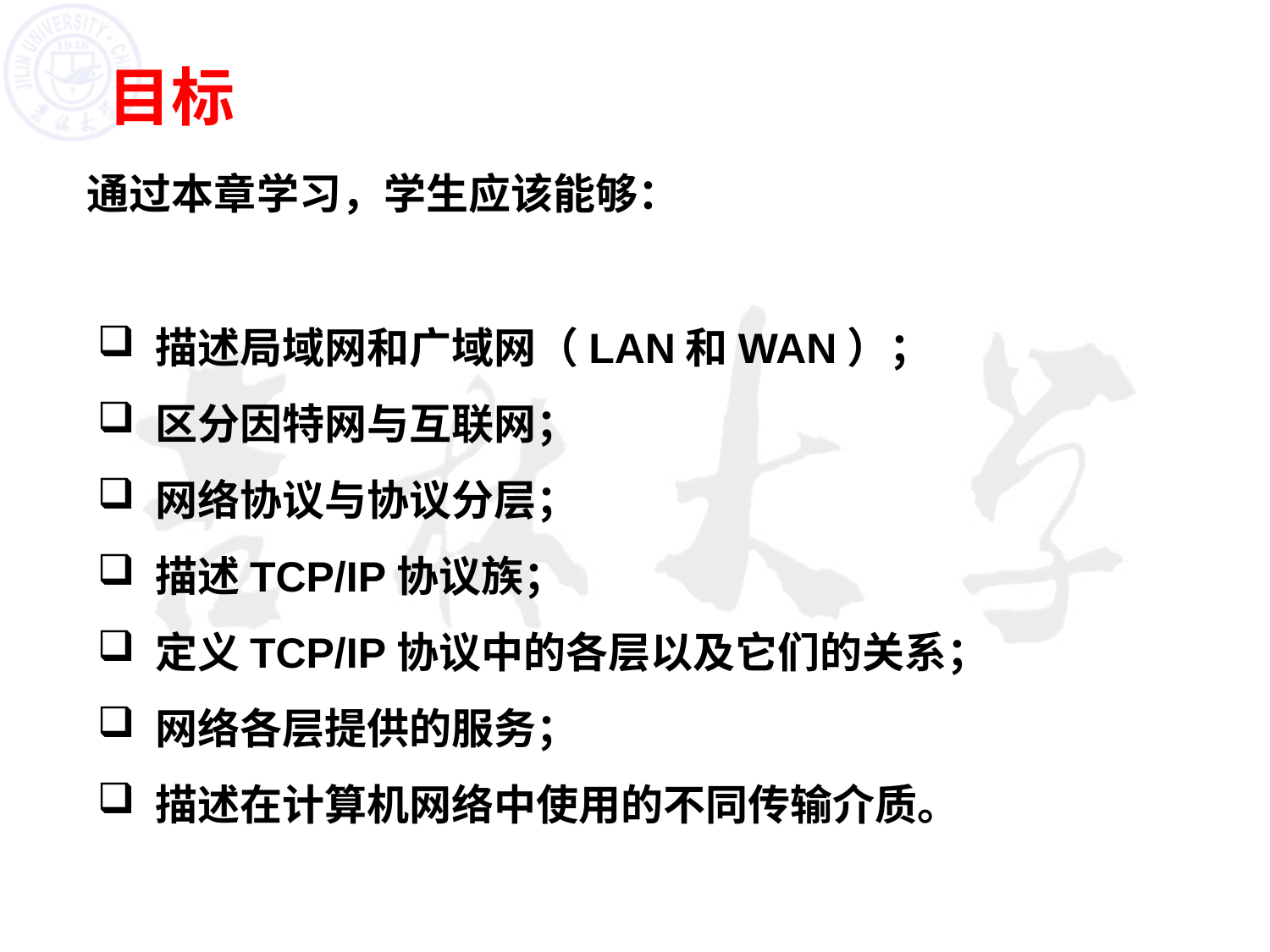

目标
通过本章学习，学生应该能够：
 描述局域网和广域网（LAN和WAN）；
 区分因特网与互联网；
 网络协议与协议分层；
 描述TCP/IP协议族；
 定义TCP/IP协议中的各层以及它们的关系；
 网络各层提供的服务；
 描述在计算机网络中使用的不同传输介质。